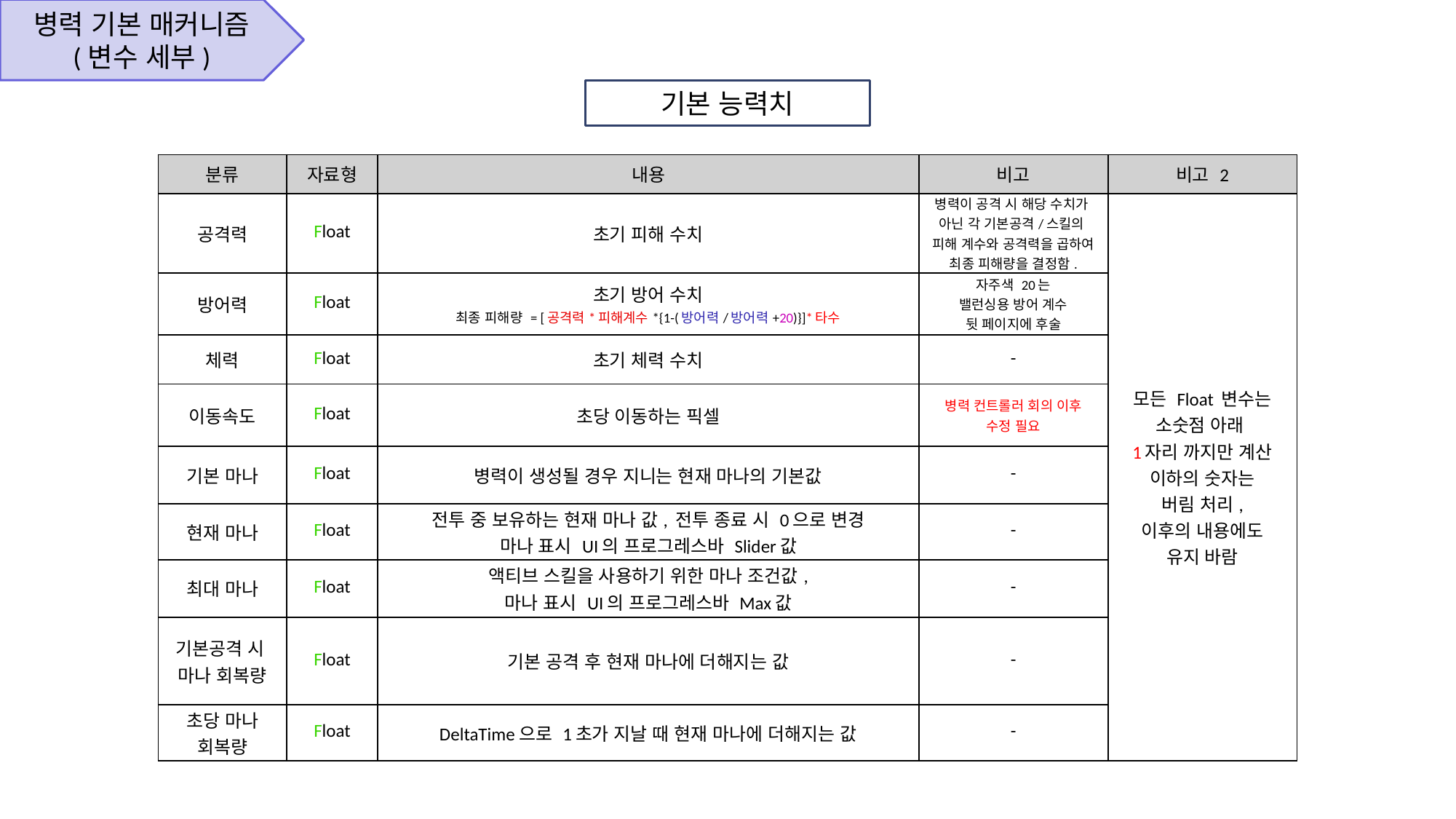

병력 기본 매커니즘
(변수 세부)
기본 능력치
| 분류 | 자료형 | 내용 | 비고 | 비고 2 |
| --- | --- | --- | --- | --- |
| 공격력 | Float | 초기 피해 수치 | 병력이 공격 시 해당 수치가 아닌 각 기본공격/스킬의 피해 계수와 공격력을 곱하여 최종 피해량을 결정함. | 모든 Float 변수는 소숫점 아래 1자리 까지만 계산 이하의 숫자는 버림 처리, 이후의 내용에도 유지 바람 |
| 방어력 | Float | 초기 방어 수치 최종 피해량 = [공격력\*피해계수\*{1-(방어력/방어력+20)}]\*타수 | 자주색 20는 밸런싱용 방어 계수 뒷 페이지에 후술 |  |
| 체력 | Float | 초기 체력 수치 | - |  |
| 이동속도 | Float | 초당 이동하는 픽셀 | 병력 컨트롤러 회의 이후 수정 필요 |  |
| 기본 마나 | Float | 병력이 생성될 경우 지니는 현재 마나의 기본값 | - |  |
| 현재 마나 | Float | 전투 중 보유하는 현재 마나 값, 전투 종료 시 0으로 변경 마나 표시 UI의 프로그레스바 Slider값 | - |  |
| 최대 마나 | Float | 액티브 스킬을 사용하기 위한 마나 조건값, 마나 표시 UI의 프로그레스바 Max값 | - |  |
| 기본공격 시 마나 회복량 | Float | 기본 공격 후 현재 마나에 더해지는 값 | - |  |
| 초당 마나 회복량 | Float | DeltaTime으로 1초가 지날 때 현재 마나에 더해지는 값 | - |  |